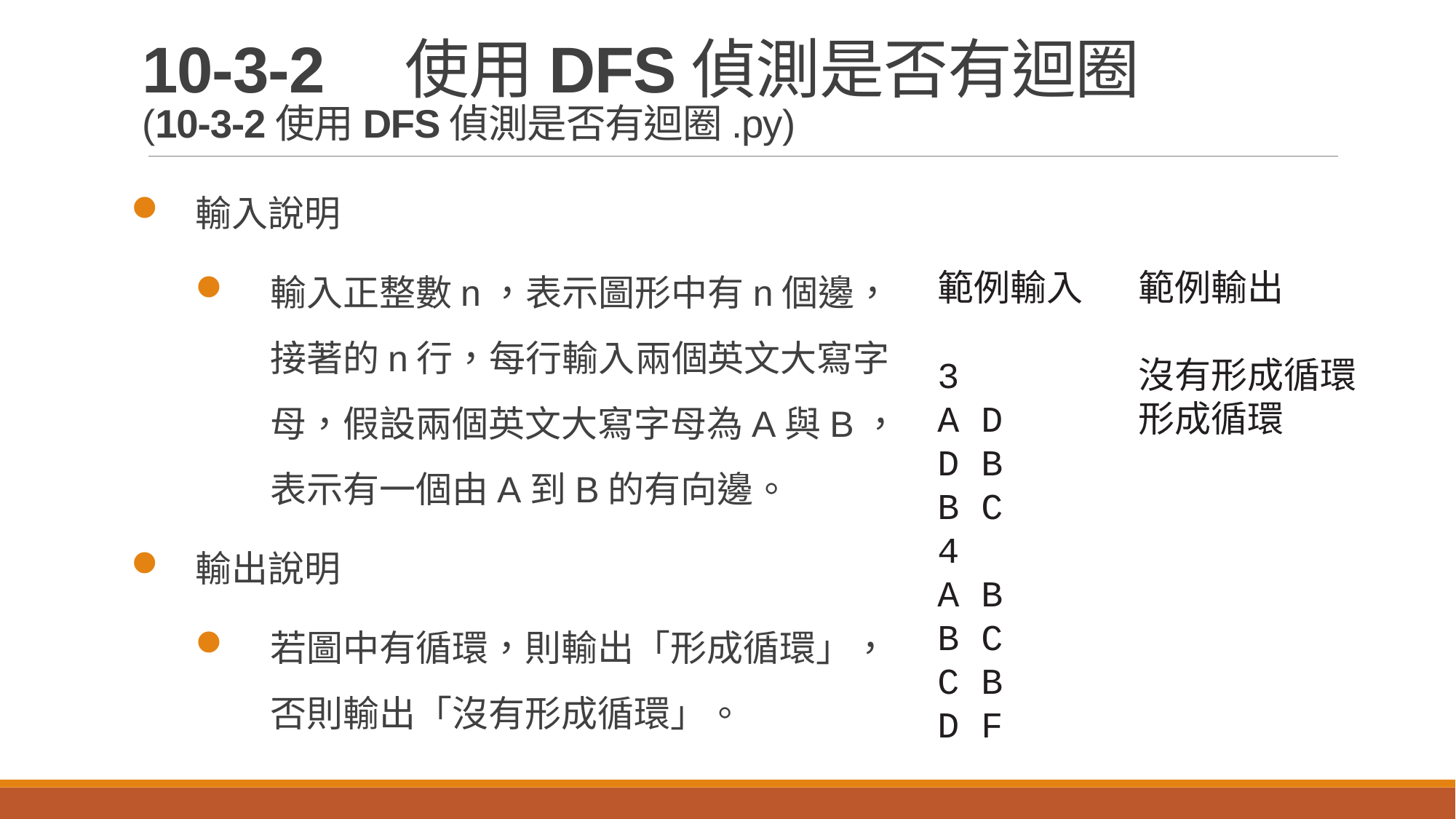

# 10-3-2　使用DFS偵測是否有迴圈 (10-3-2使用DFS偵測是否有迴圈.py)
輸入說明
輸入正整數n，表示圖形中有n個邊，接著的n行，每行輸入兩個英文大寫字母，假設兩個英文大寫字母為A與B，表示有一個由A到B的有向邊。
輸出說明
若圖中有循環，則輸出「形成循環」，否則輸出「沒有形成循環」。
範例輸入

3
A D
D B
B C
4
A B
B C
C B
D F
範例輸出

沒有形成循環
形成循環